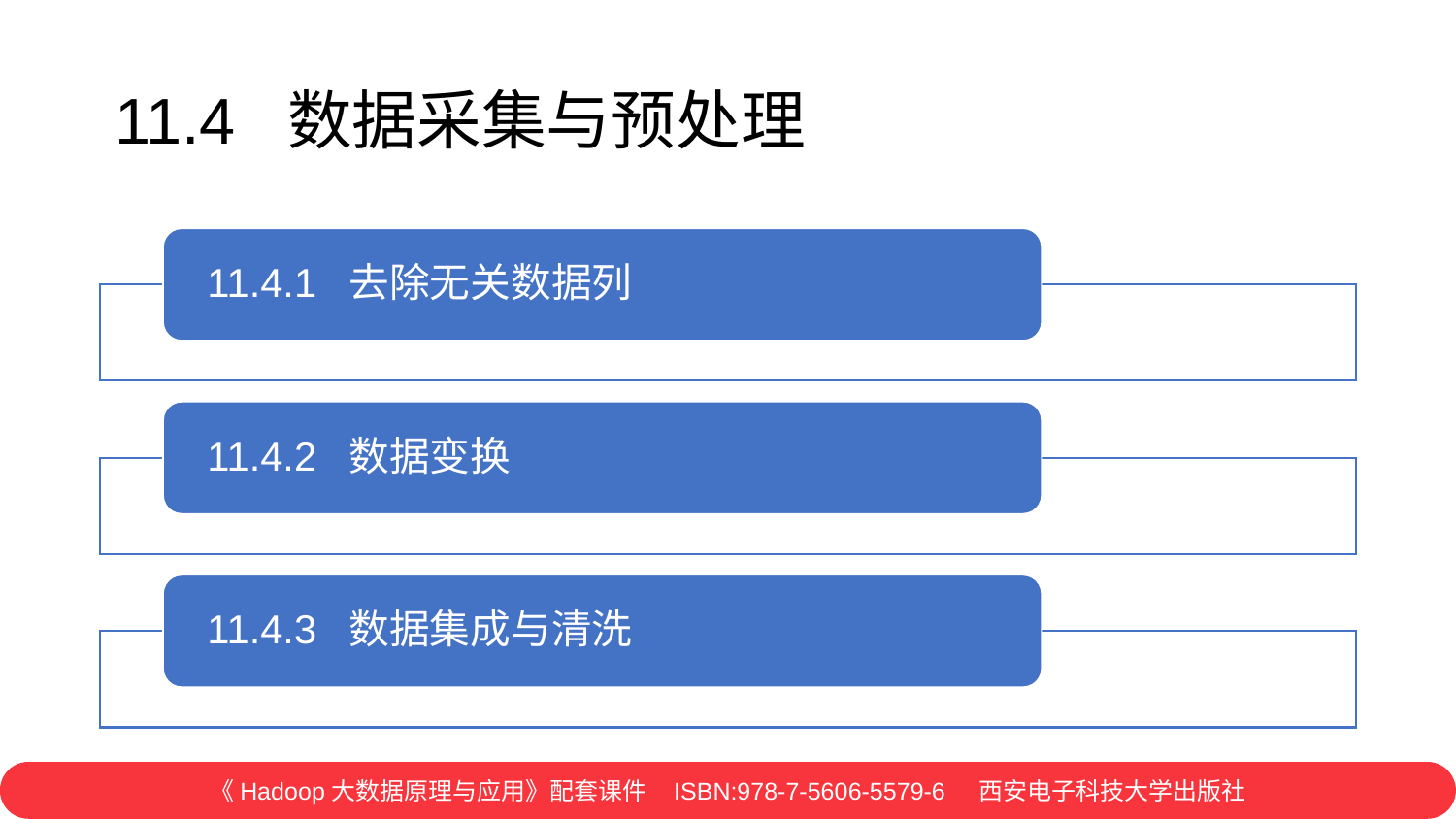

# 11.4  数据采集与预处理
11.4.1  去除无关数据列
11.4.2  数据变换
11.4.3  数据集成与清洗